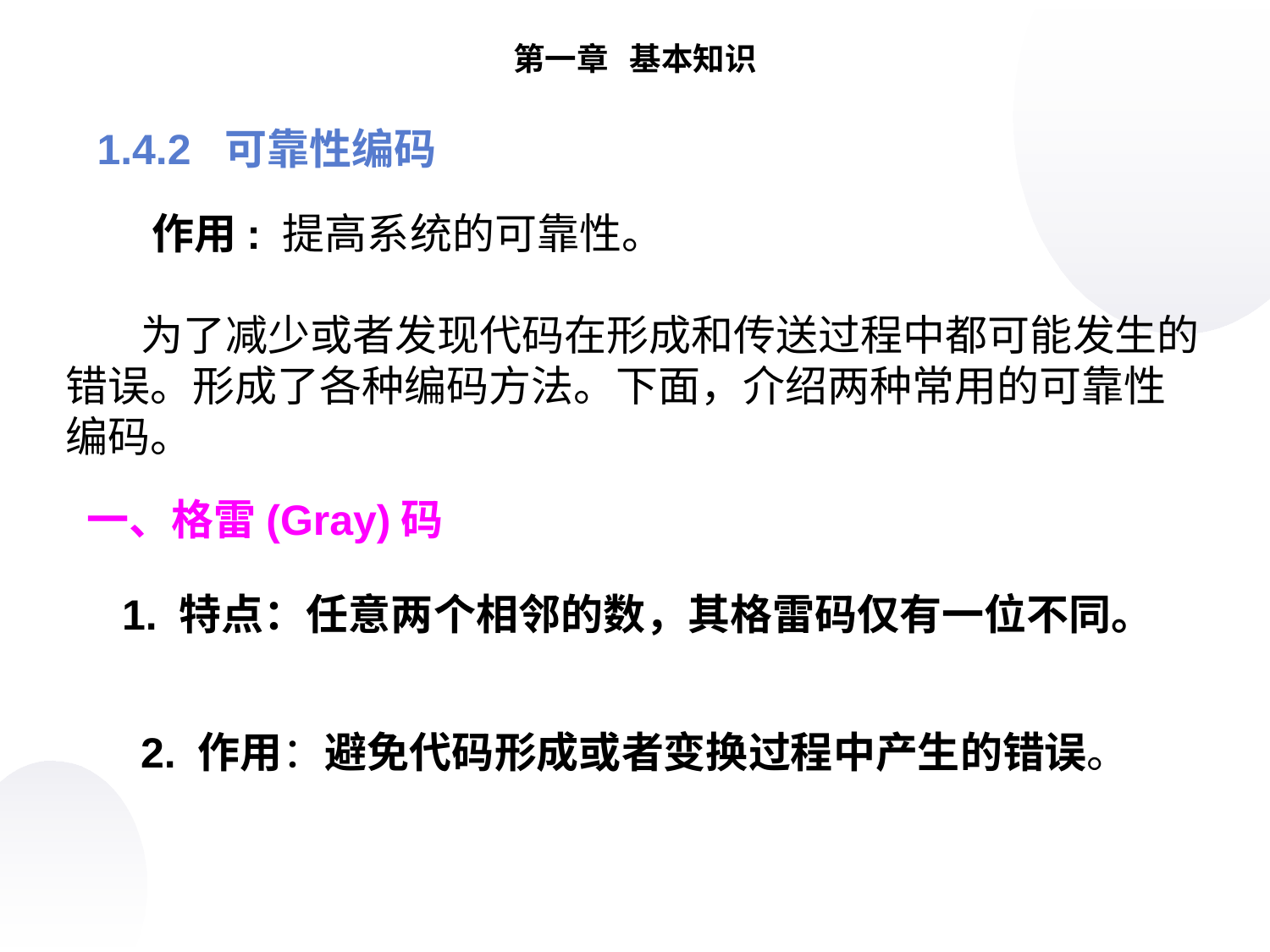

第一章   基本知识
1.4.2  可靠性编码
        作用: 提高系统的可靠性。
        为了减少或者发现代码在形成和传送过程中都可能发生的错误。形成了各种编码方法。下面，介绍两种常用的可靠性编码。
一、格雷(Gray)码
   1. 特点：任意两个相邻的数，其格雷码仅有一位不同。
 2. 作用：避免代码形成或者变换过程中产生的错误。

37